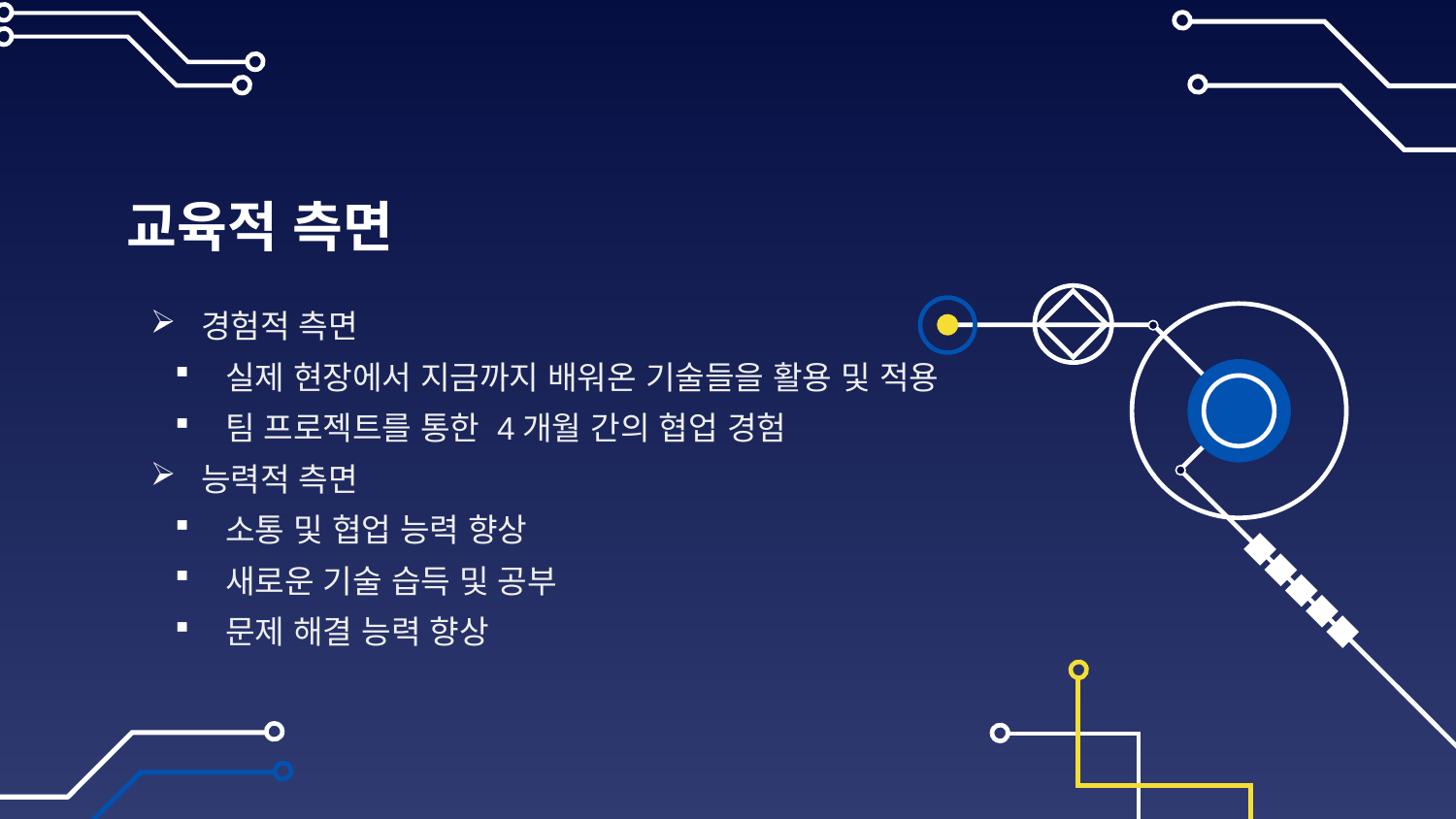

# 교육적 측면
경험적 측면
실제 현장에서 지금까지 배워온 기술들을 활용 및 적용
팀 프로젝트를 통한 4개월 간의 협업 경험
능력적 측면
소통 및 협업 능력 향상
새로운 기술 습득 및 공부
문제 해결 능력 향상